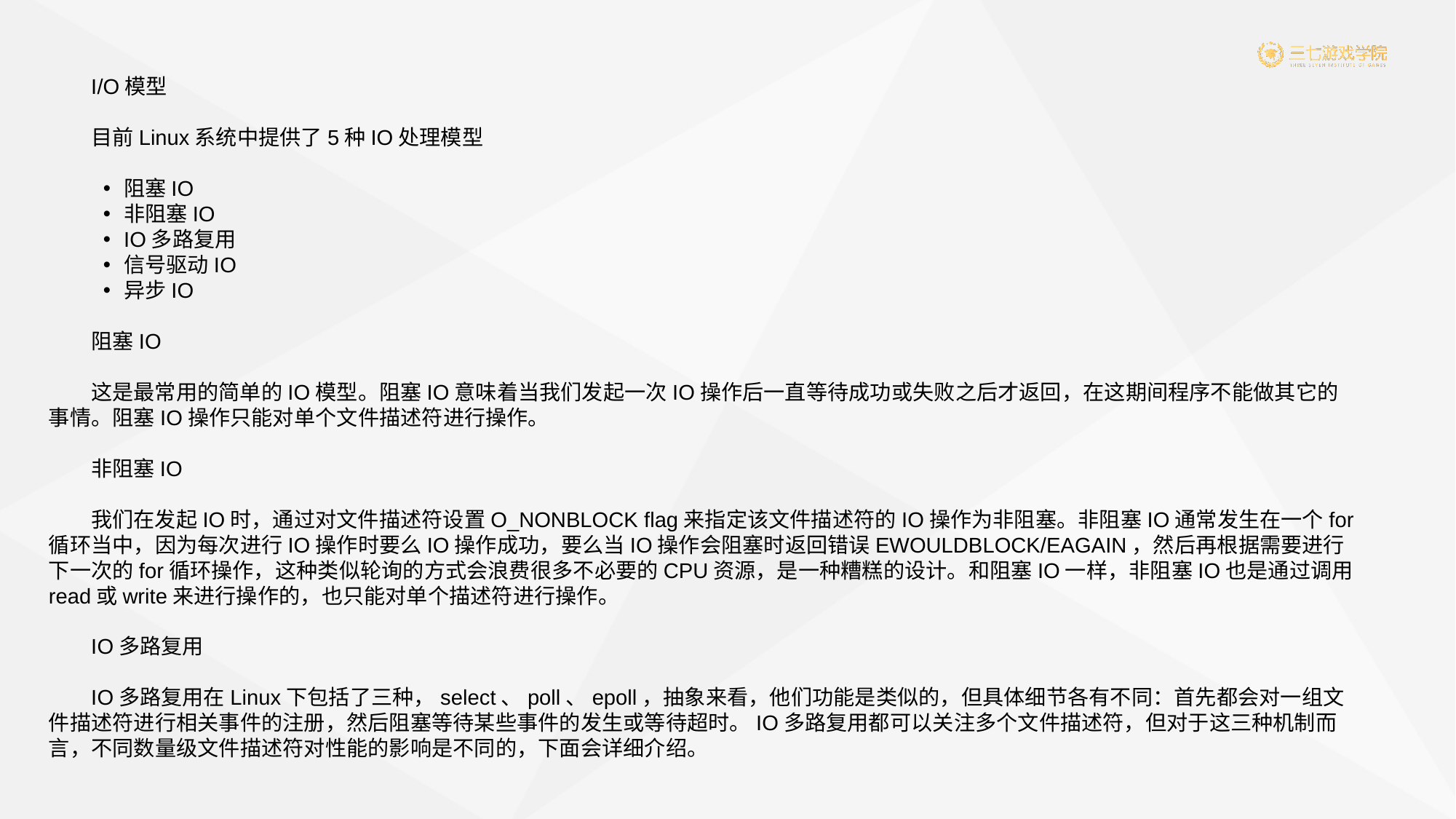

I/O模型

目前Linux系统中提供了5种IO处理模型

阻塞IO
非阻塞IO
IO多路复用
信号驱动IO
异步IO

阻塞IO

这是最常用的简单的IO模型。阻塞IO意味着当我们发起一次IO操作后一直等待成功或失败之后才返回，在这期间程序不能做其它的事情。阻塞IO操作只能对单个文件描述符进行操作。

非阻塞IO

我们在发起IO时，通过对文件描述符设置O_NONBLOCK flag来指定该文件描述符的IO操作为非阻塞。非阻塞IO通常发生在一个for循环当中，因为每次进行IO操作时要么IO操作成功，要么当IO操作会阻塞时返回错误EWOULDBLOCK/EAGAIN，然后再根据需要进行下一次的for循环操作，这种类似轮询的方式会浪费很多不必要的CPU资源，是一种糟糕的设计。和阻塞IO一样，非阻塞IO也是通过调用read或write来进行操作的，也只能对单个描述符进行操作。

IO多路复用

IO多路复用在Linux下包括了三种，select、poll、epoll，抽象来看，他们功能是类似的，但具体细节各有不同：首先都会对一组文件描述符进行相关事件的注册，然后阻塞等待某些事件的发生或等待超时。IO多路复用都可以关注多个文件描述符，但对于这三种机制而言，不同数量级文件描述符对性能的影响是不同的，下面会详细介绍。